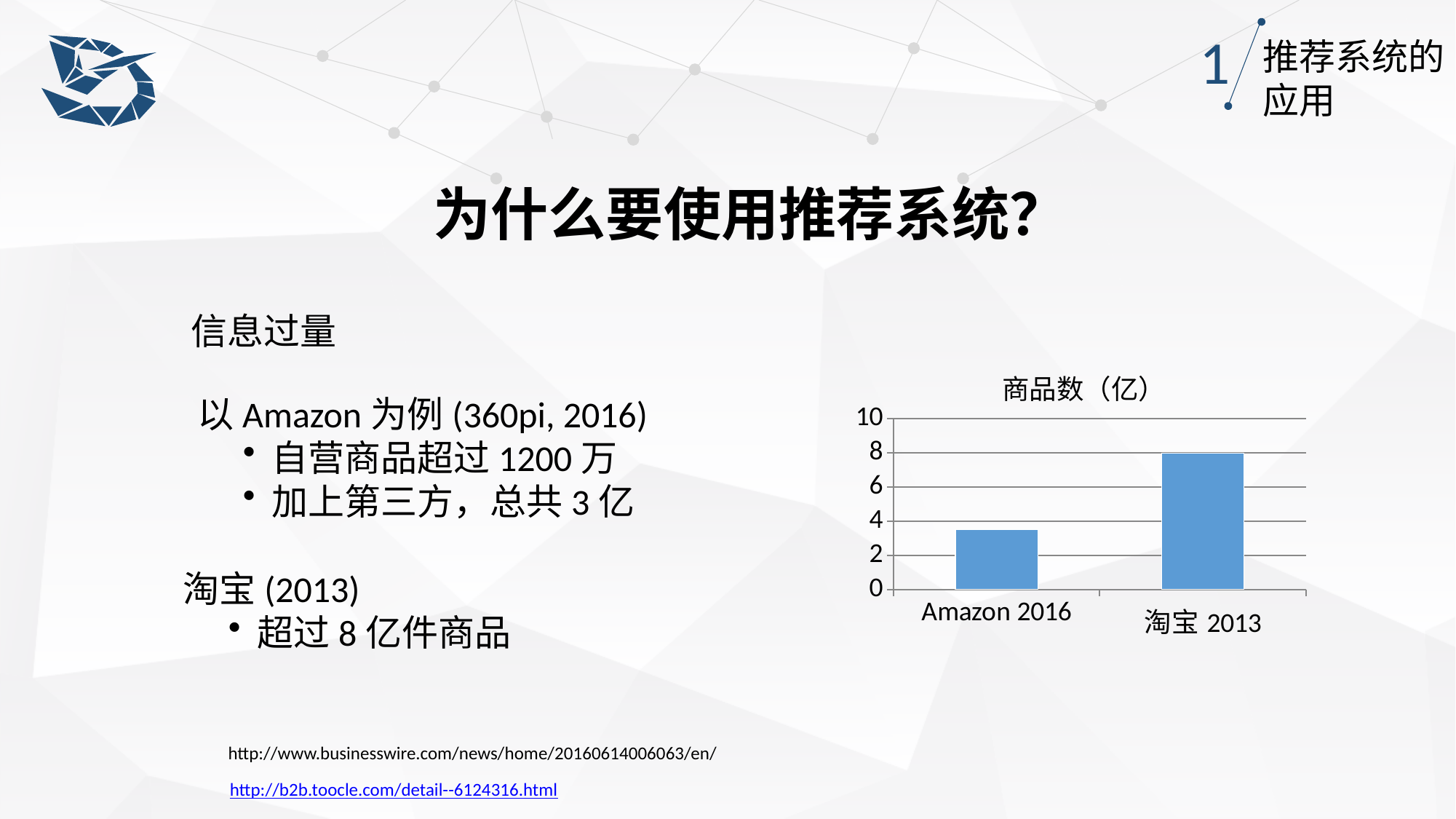

1

推荐系统的应用

为什么要使用推荐系统？

信息过量

### Chart: 商品数（亿）

| Category | 商品数（亿） |
|---|---|
| Amazon 2016 | 3.5 |
| 淘宝2013 | 8.0 |
以Amazon为例(360pi, 2016)
自营商品超过1200万
加上第三方，总共3亿
淘宝(2013)
超过8亿件商品
http://www.businesswire.com/news/home/20160614006063/en/
3
http://b2b.toocle.com/detail--6124316.html